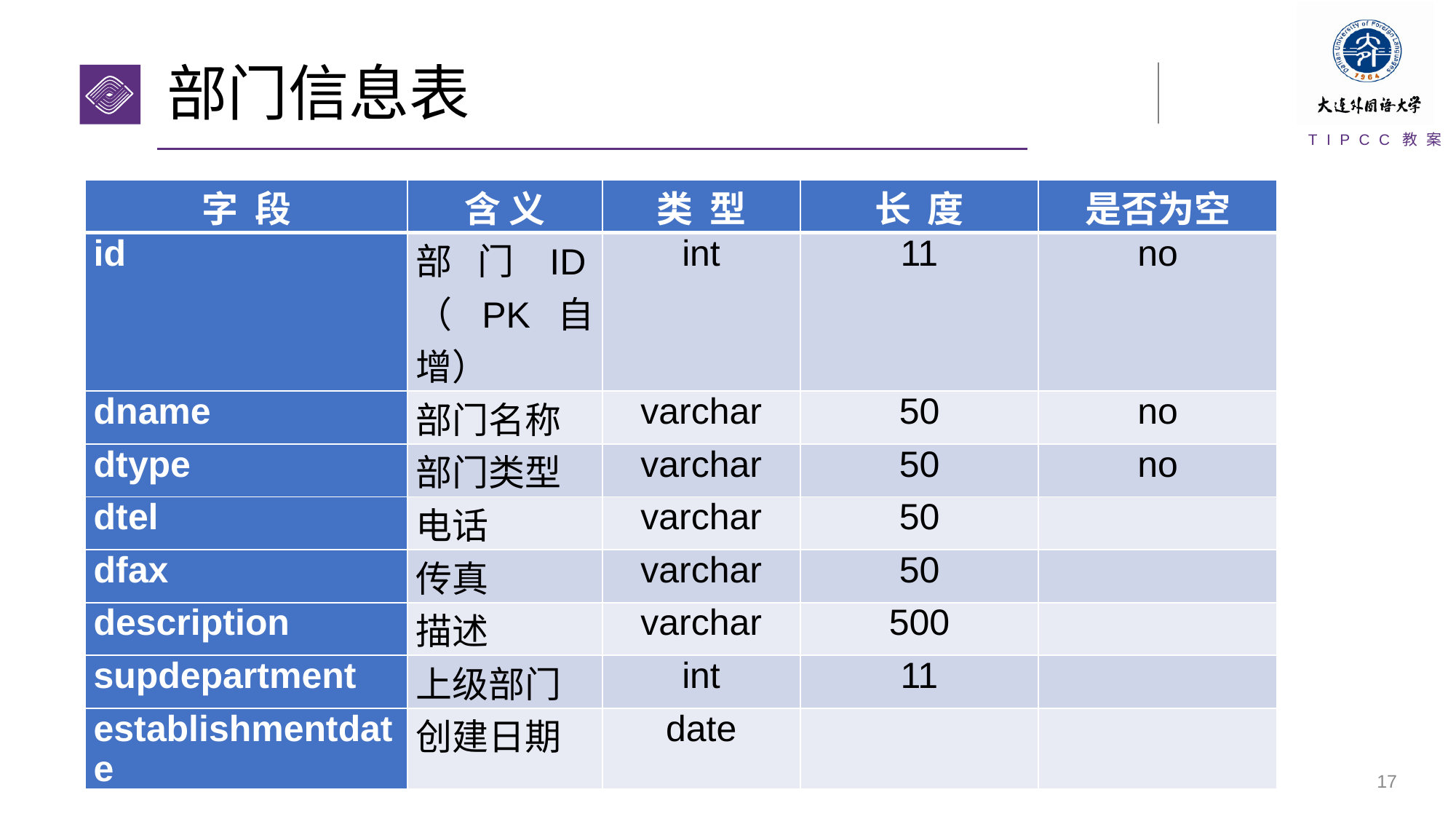

# 部门信息表
| 字 段 | 含 义 | 类 型 | 长 度 | 是否为空 |
| --- | --- | --- | --- | --- |
| id | 部门ID（PK自增） | int | 11 | no |
| dname | 部门名称 | varchar | 50 | no |
| dtype | 部门类型 | varchar | 50 | no |
| dtel | 电话 | varchar | 50 |  |
| dfax | 传真 | varchar | 50 |  |
| description | 描述 | varchar | 500 |  |
| supdepartment | 上级部门 | int | 11 |  |
| establishmentdate | 创建日期 | date |  |  |
17